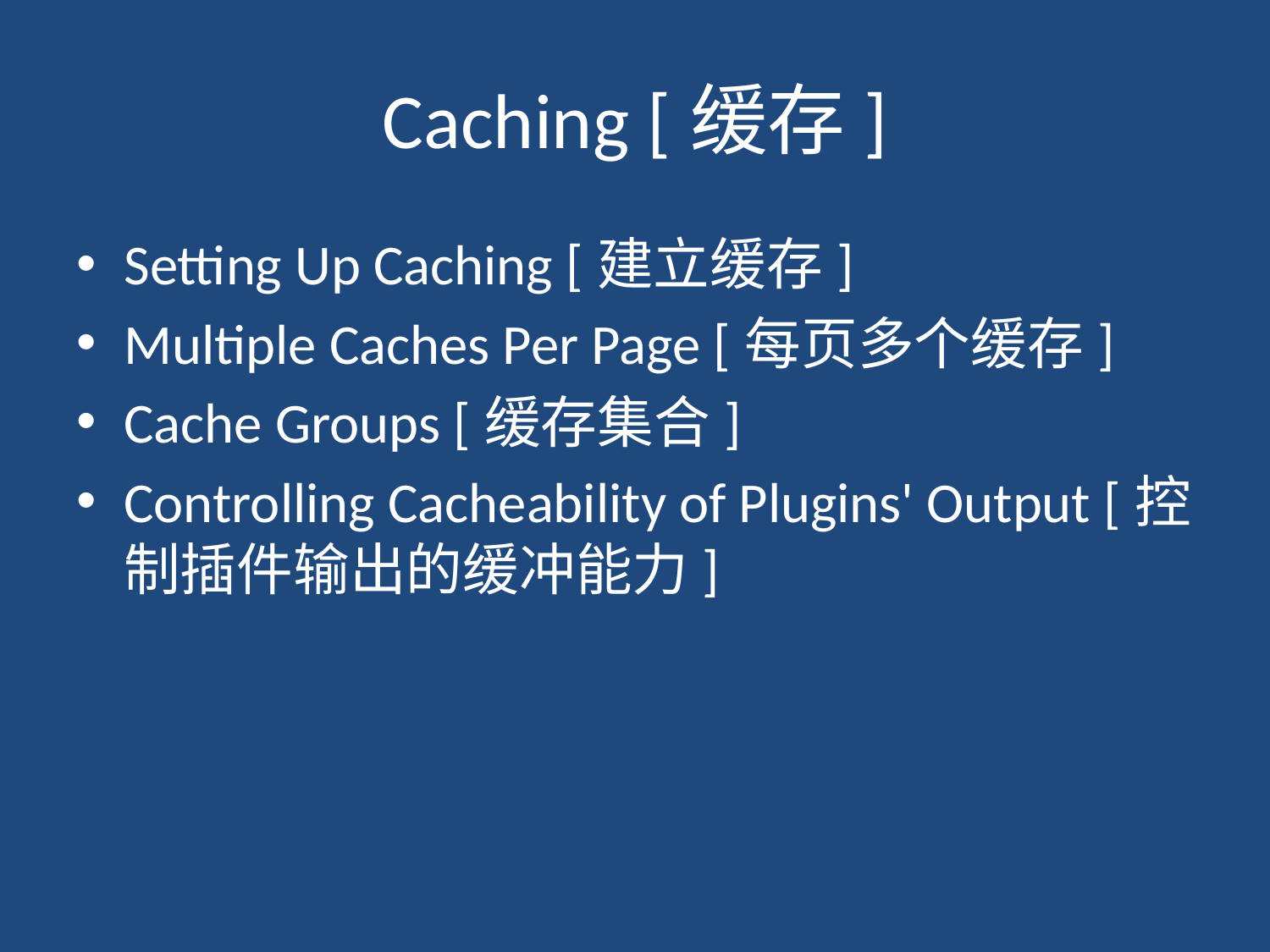

# Caching [缓存]
Setting Up Caching [建立缓存]
Multiple Caches Per Page [每页多个缓存]
Cache Groups [缓存集合]
Controlling Cacheability of Plugins' Output [控制插件输出的缓冲能力]